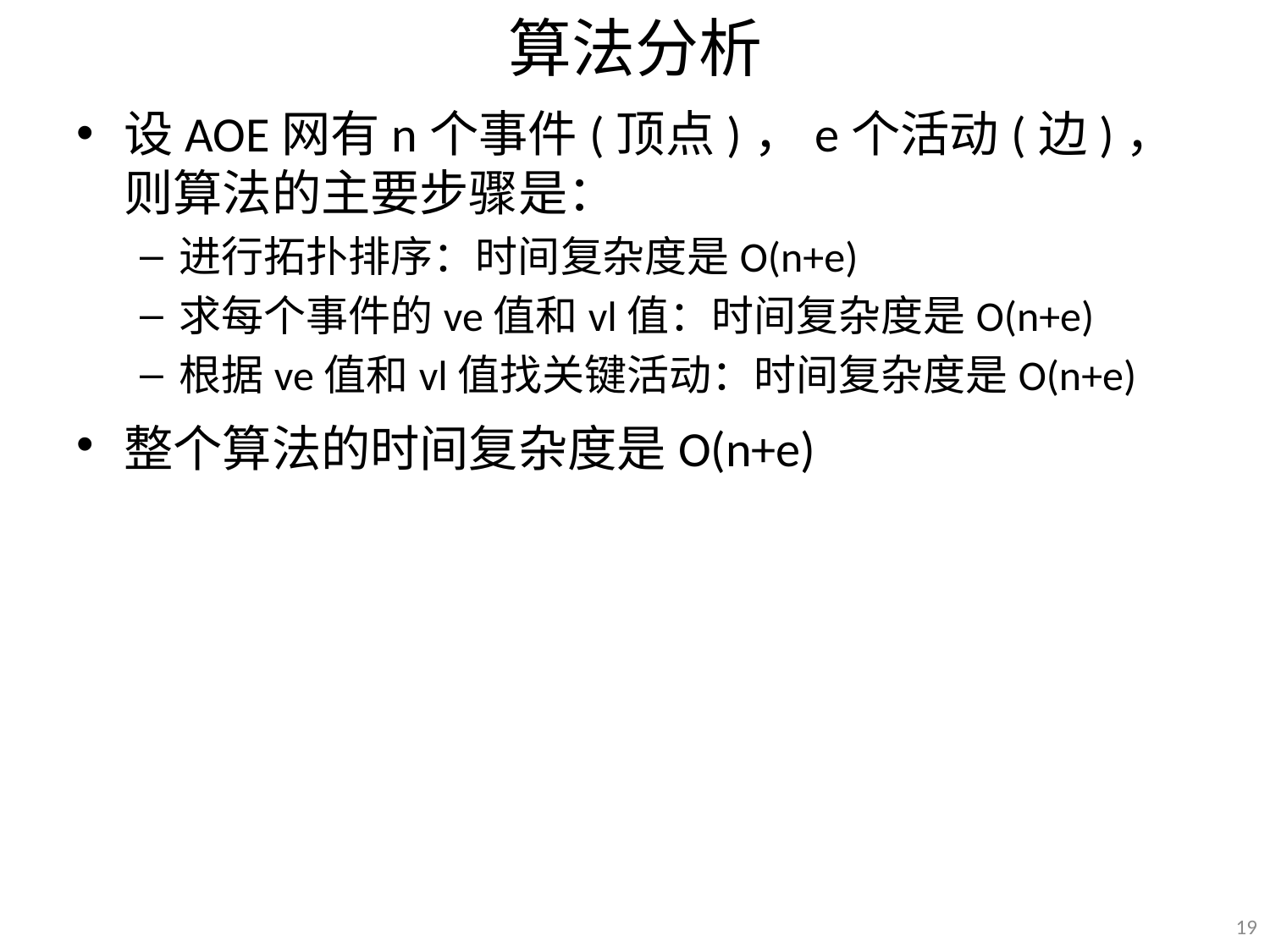

# 算法分析
设AOE网有n个事件(顶点)，e个活动(边)，则算法的主要步骤是：
进行拓扑排序：时间复杂度是O(n+e)
求每个事件的ve值和vl值：时间复杂度是O(n+e)
根据ve值和vl值找关键活动：时间复杂度是O(n+e)
整个算法的时间复杂度是O(n+e)

19